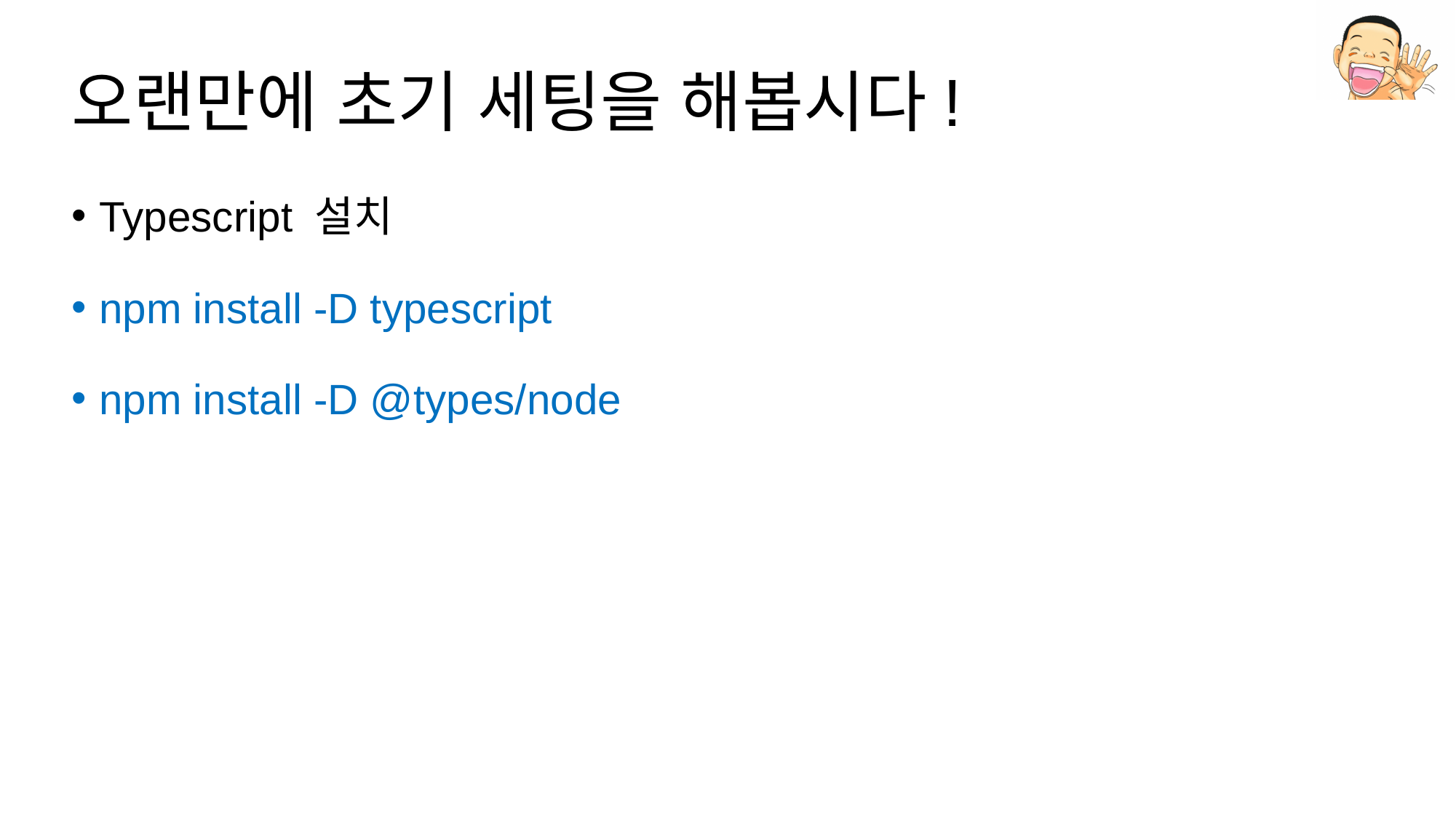

# 오랜만에 초기 세팅을 해봅시다!
Typescript 설치
npm install -D typescript
npm install -D @types/node